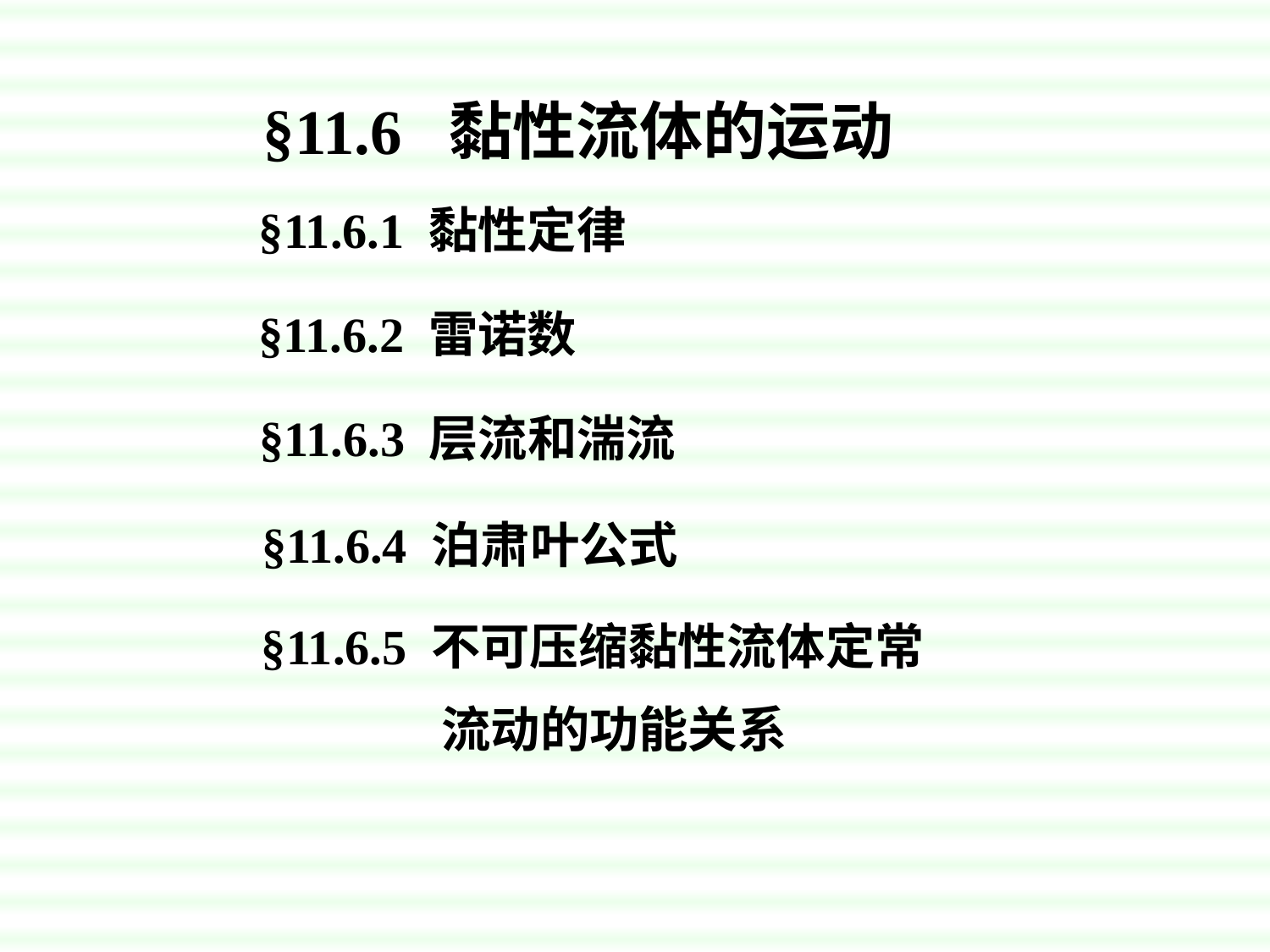

§11.6  黏性流体的运动
§11.6.1 黏性定律
§11.6.2 雷诺数
§11.6.3 层流和湍流
§11.6.4 泊肃叶公式
§11.6.5 不可压缩黏性流体定常
               流动的功能关系